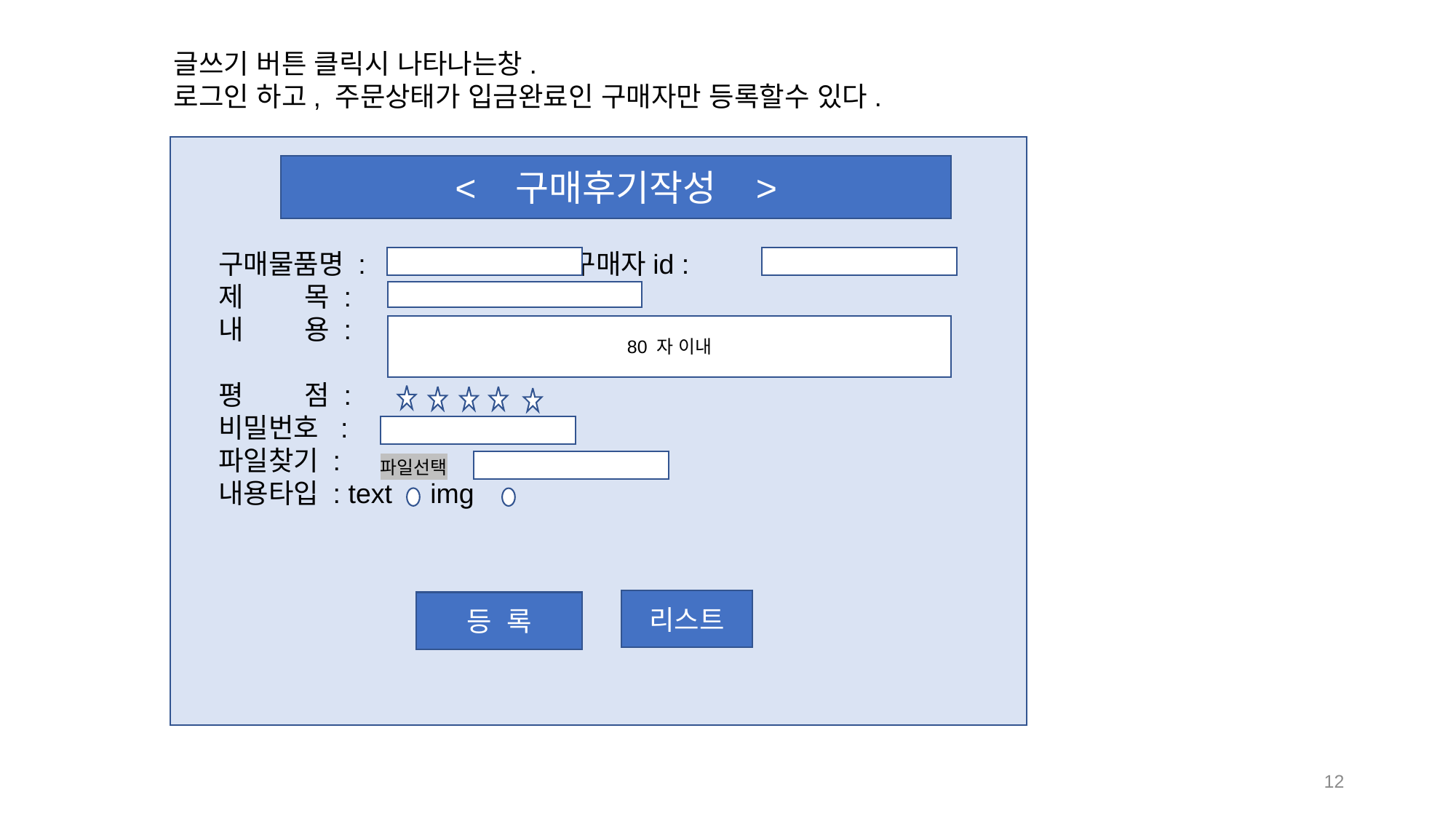

글쓰기 버튼 클릭시 나타나는창.
로그인 하고, 주문상태가 입금완료인 구매자만 등록할수 있다.

<   구매후기작성   >
구매물품명 :                          구매자id :
제        목 :
내        용 :

평        점 :
비밀번호  :
파일찾기 :
내용타입 : text     img

80 자 이내

파일선택

리스트
등  록
12